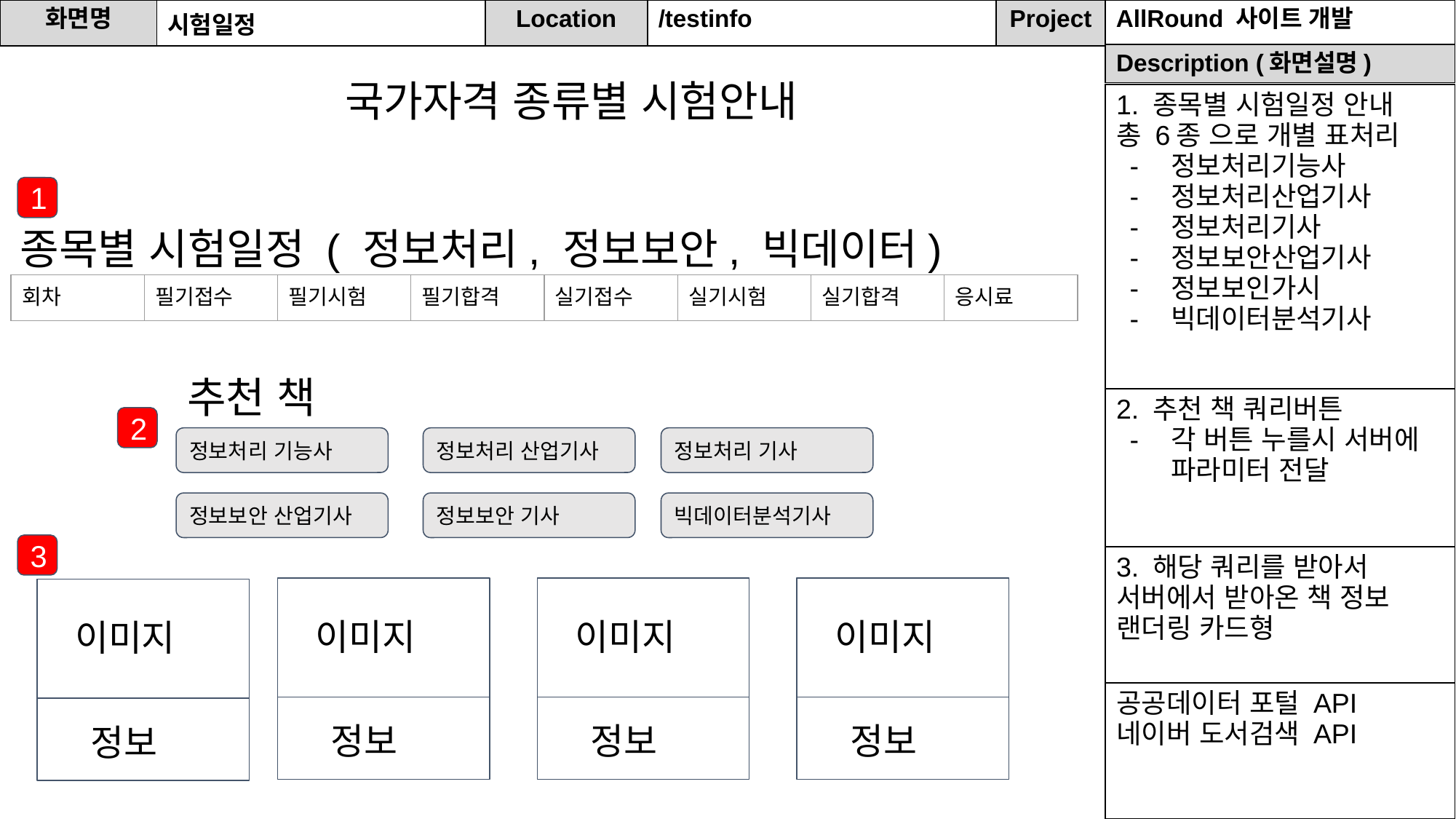

| 화면명 | 시험일정 | Location | /testinfo | Project | AllRound 사이트 개발 |
| --- | --- | --- | --- | --- | --- |
| Description (화면설명) |
| --- |
국가자격 종류별 시험안내
| 1. 종목별 시험일정 안내 총 6종 으로 개별 표처리 정보처리기능사 정보처리산업기사 정보처리기사 정보보안산업기사 정보보인가시 빅데이터분석기사 |
| --- |
| 2. 추천 책 쿼리버튼 각 버튼 누를시 서버에 파라미터 전달 |
| 3. 해당 쿼리를 받아서 서버에서 받아온 책 정보 랜더링 카드형 |
| 공공데이터 포털 API 네이버 도서검색 API |
1
종목별 시험일정 ( 정보처리, 정보보안, 빅데이터)
| 회차 | 필기접수 | 필기시험 | 필기합격 | 실기접수 | 실기시험 | 실기합격 | 응시료 |
| --- | --- | --- | --- | --- | --- | --- | --- |
추천 책
2
정보처리 기능사
정보처리 산업기사
정보처리 기사
정보보안 산업기사
정보보안 기사
빅데이터분석기사
3

이미지
이미지
이미지
이미지
정보
정보
정보
정보